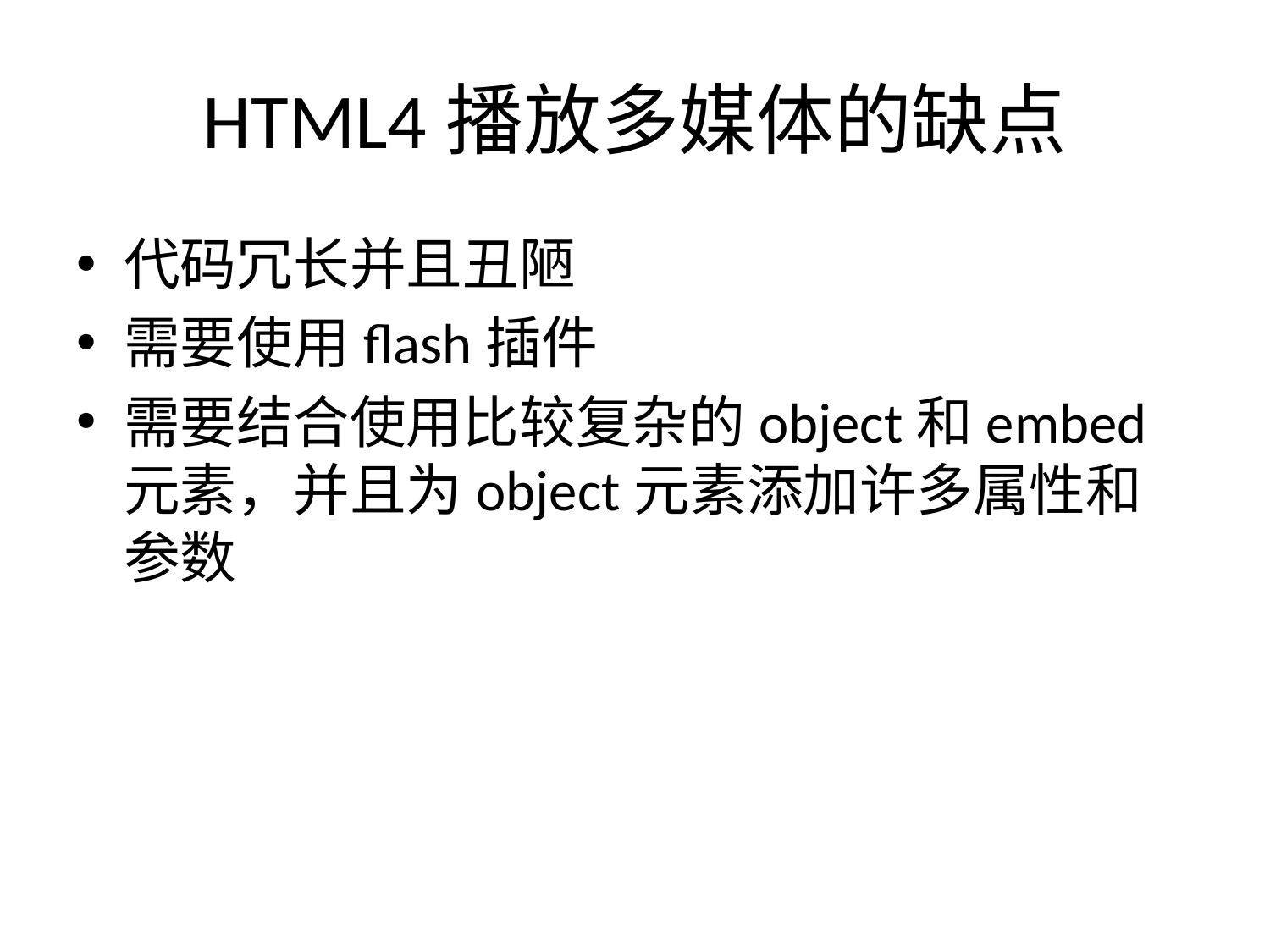

# HTML4播放多媒体的缺点
代码冗长并且丑陋
需要使用flash插件
需要结合使用比较复杂的object和embed元素，并且为object元素添加许多属性和参数